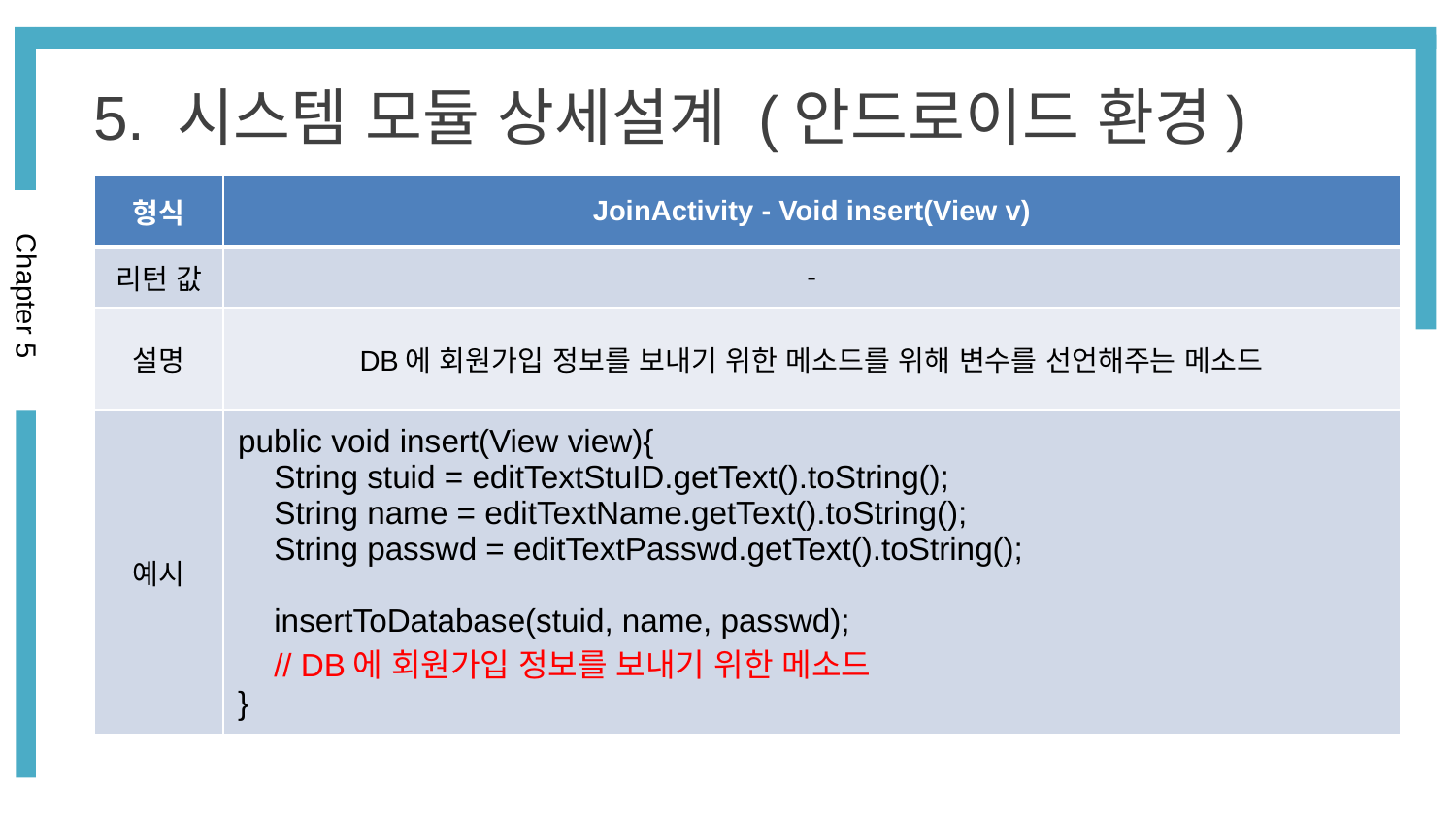

5. 시스템 모듈 상세설계 (안드로이드 환경)

| 형식 | JoinActivity - Void insert(View v) |
| --- | --- |
| 리턴 값 | - |
| 설명 | DB에 회원가입 정보를 보내기 위한 메소드를 위해 변수를 선언해주는 메소드 |
| 예시 | public void insert(View view){ String stuid = editTextStuID.getText().toString(); String name = editTextName.getText().toString(); String passwd = editTextPasswd.getText().toString(); insertToDatabase(stuid, name, passwd); // DB에 회원가입 정보를 보내기 위한 메소드 } |
Chapter 5